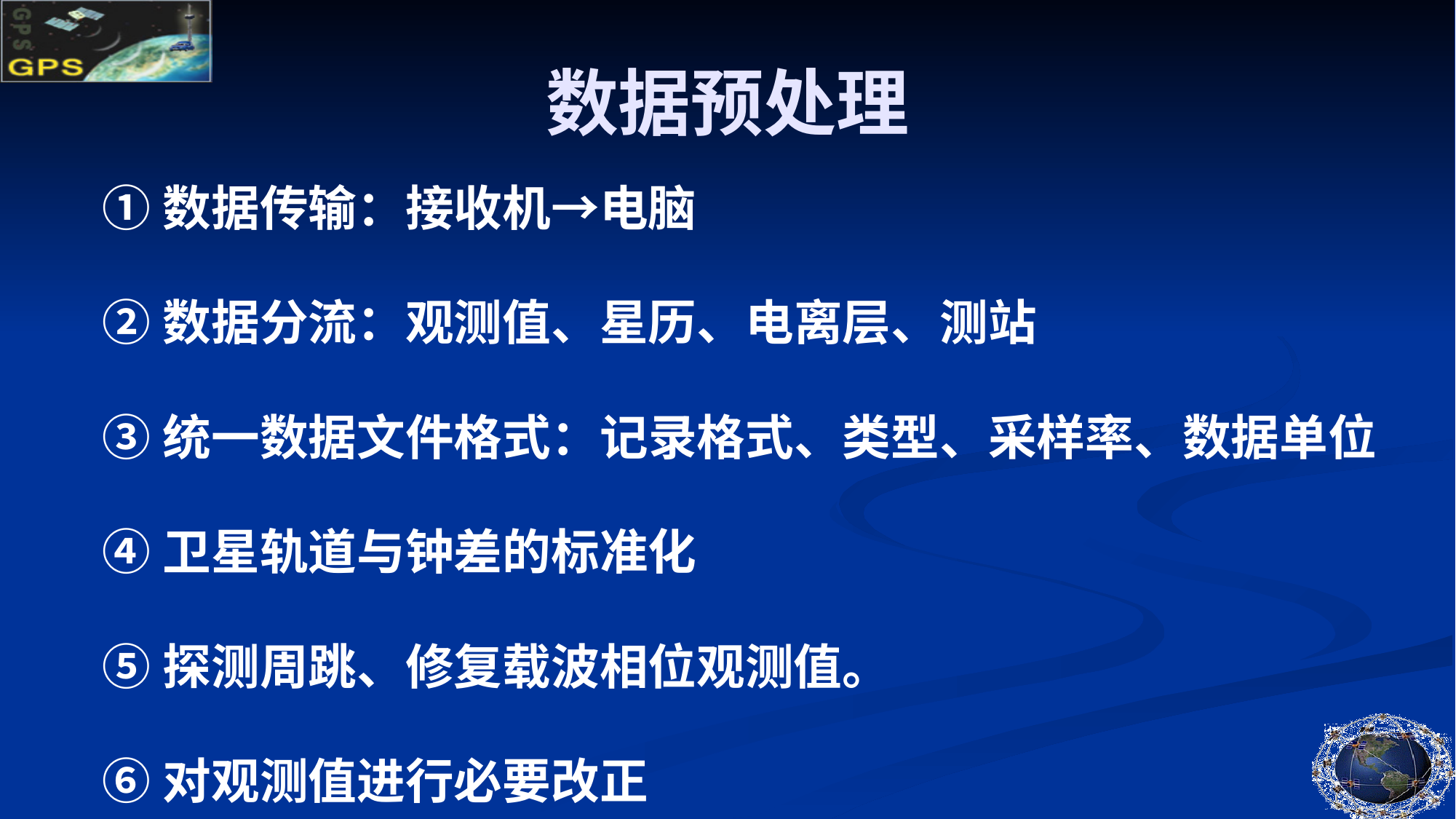

# 数据预处理
①数据传输：接收机→电脑
②数据分流：观测值、星历、电离层、测站
③统一数据文件格式：记录格式、类型、采样率、数据单位
④卫星轨道与钟差的标准化
⑤探测周跳、修复载波相位观测值。
⑥对观测值进行必要改正